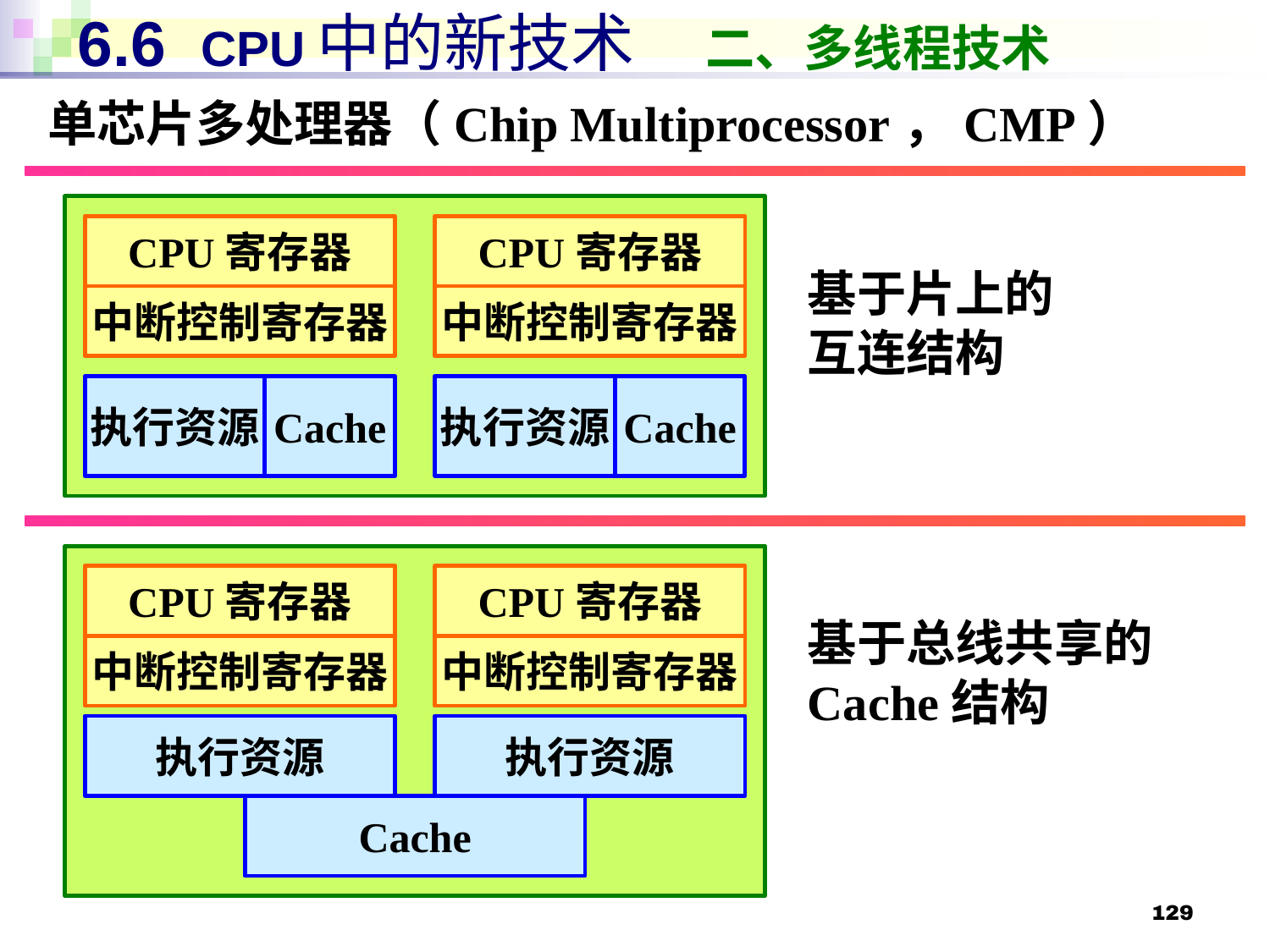

# 6.6  CPU中的新技术     二、多线程技术
单芯片多处理器（Chip Multiprocessor，CMP）

CPU寄存器
CPU寄存器
基于片上的
互连结构
中断控制寄存器
中断控制寄存器
执行资源
Cache
执行资源
Cache

CPU寄存器
CPU寄存器
基于总线共享的
Cache结构
中断控制寄存器
中断控制寄存器
执行资源
执行资源
Cache
129